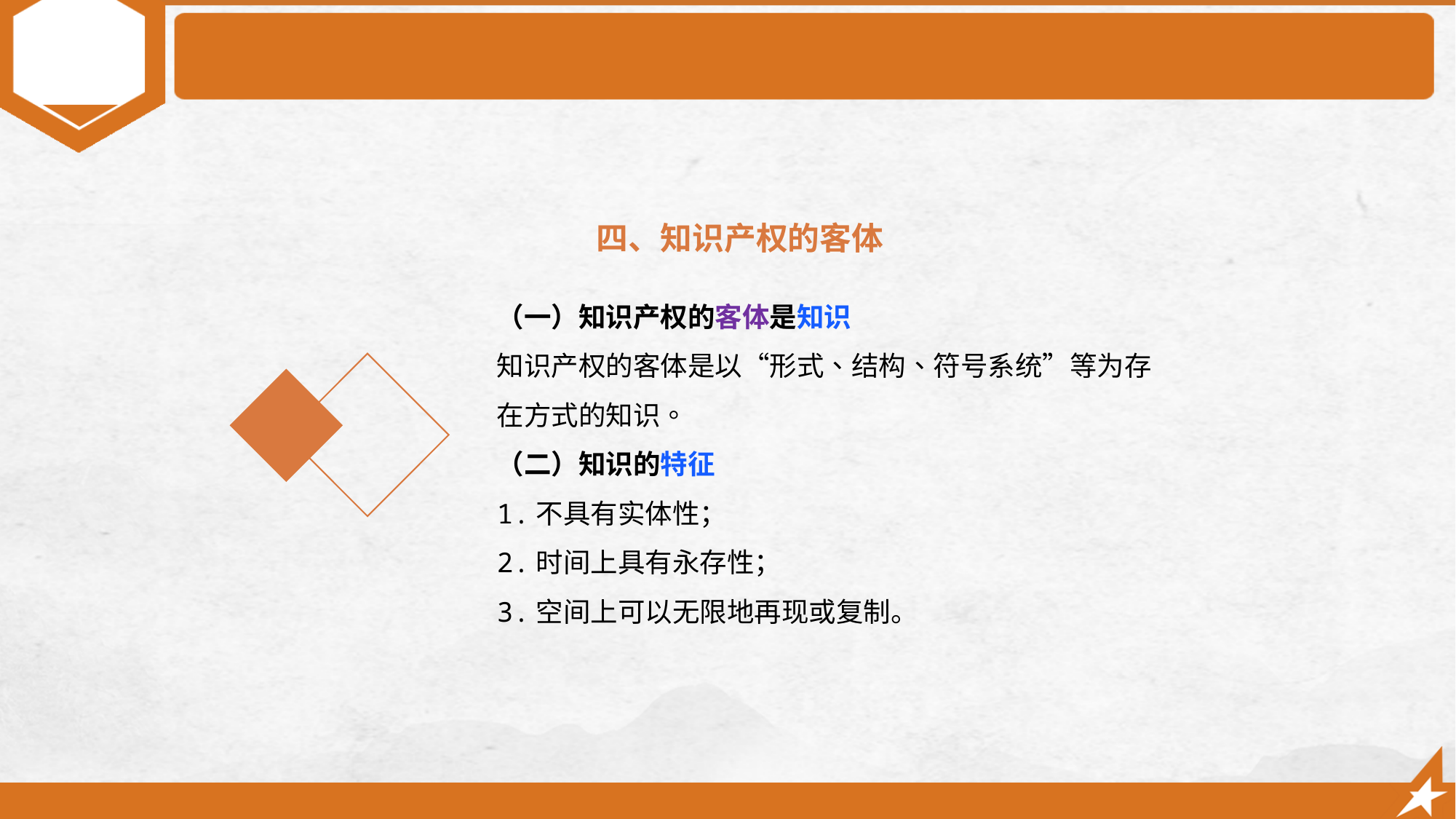

四、知识产权的客体
（一）知识产权的客体是知识
知识产权的客体是以“形式、结构、符号系统”等为存在方式的知识。
（二）知识的特征
1.不具有实体性；
2.时间上具有永存性；
3.空间上可以无限地再现或复制。